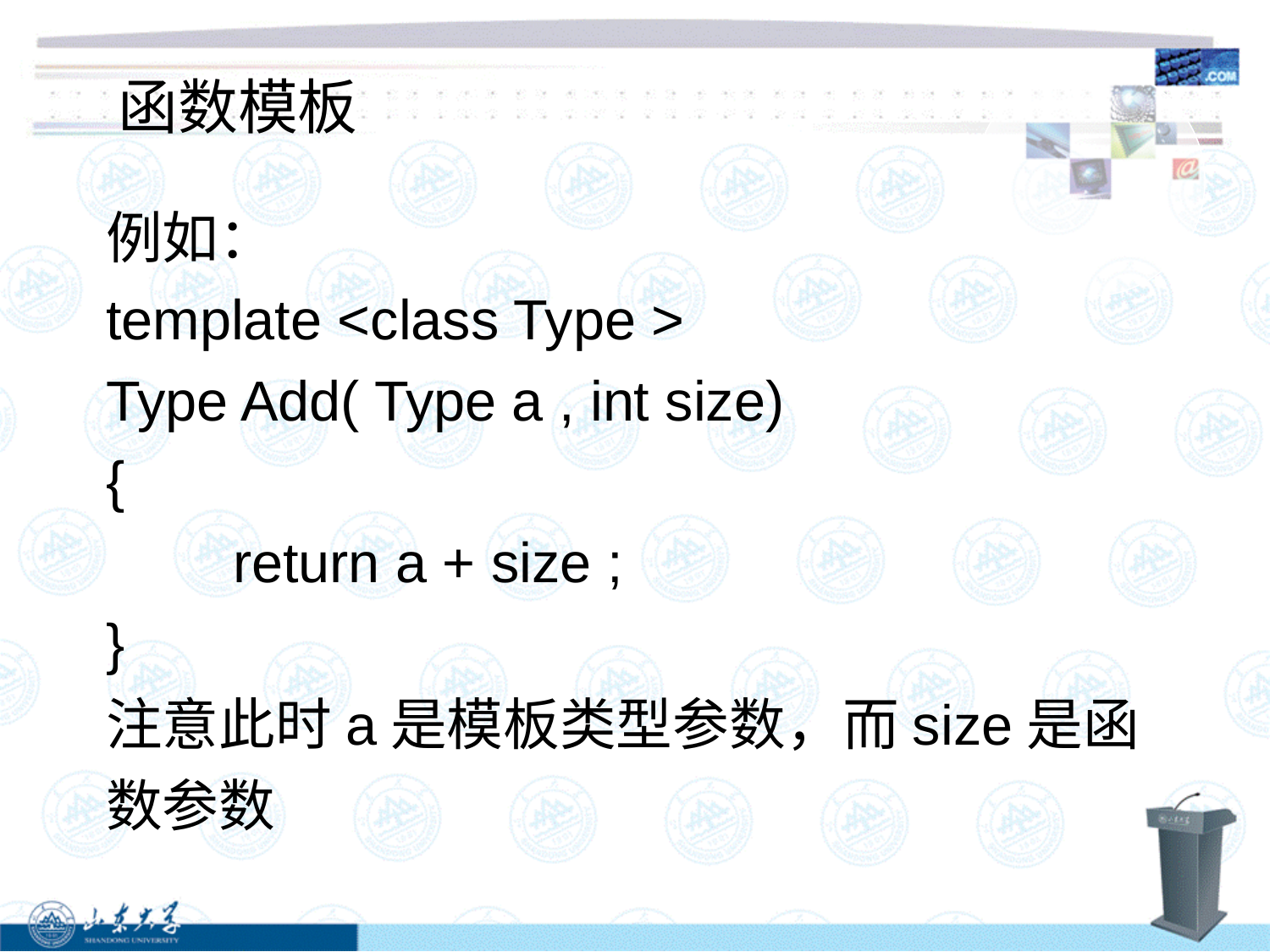

函数模板
例如：
template <class Type >
Type Add( Type a , int size)
{
	return a + size ;
}
注意此时a是模板类型参数，而size是函数参数